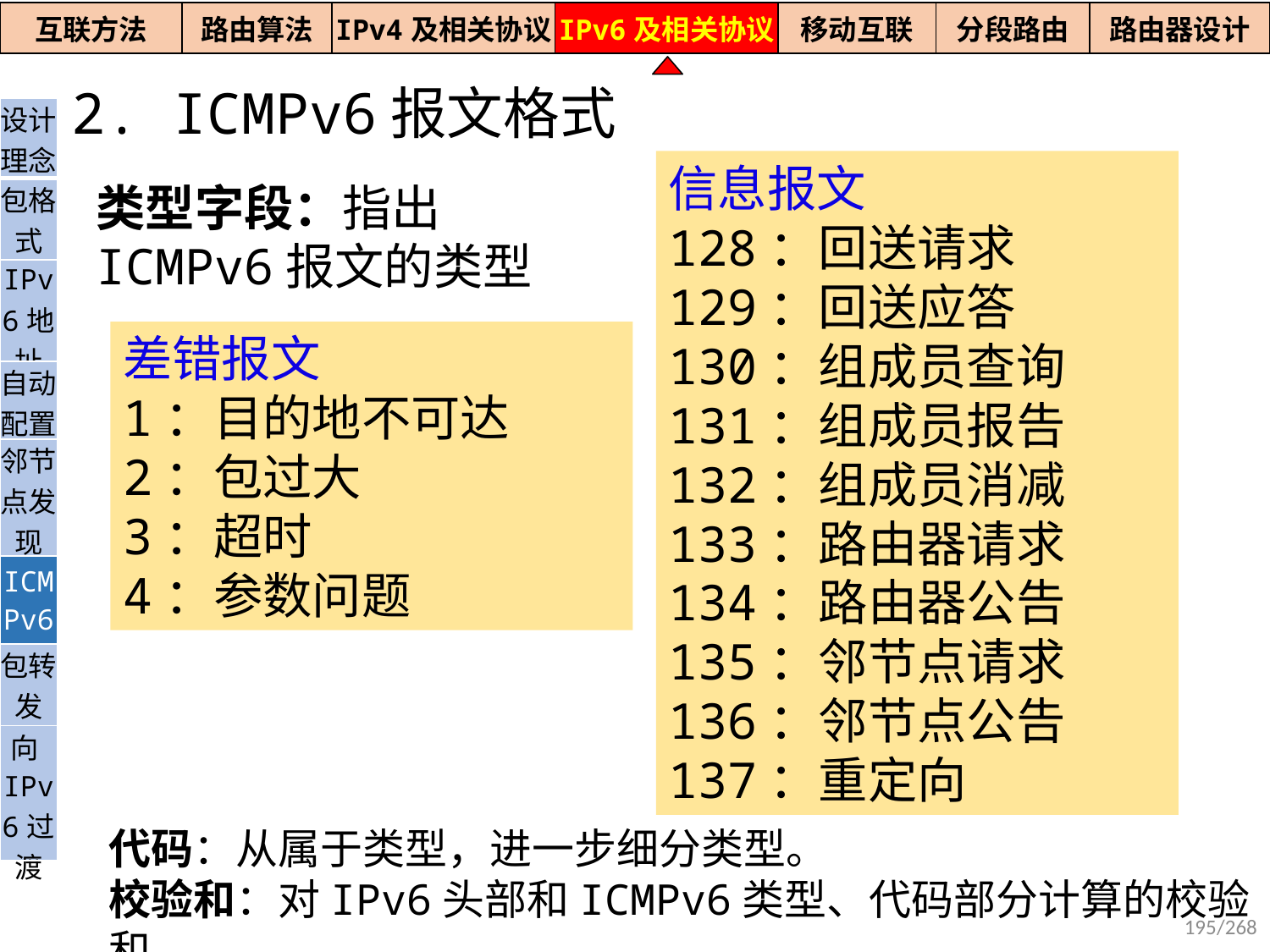

| 互联方法 | 路由算法 | IPv4及相关协议 | IPv6及相关协议 | 移动互联 | 分段路由 | 路由器设计 |
| --- | --- | --- | --- | --- | --- | --- |

2. ICMPv6报文格式
| 设计理念 |
| --- |
| 包格式 |
| IPv6地址 |
| 自动配置 |
| 邻节点发现 |
| ICMPv6 |
| 包转发 |
| 向IPv6过渡 |
信息报文
128：回送请求
129：回送应答
130：组成员查询
131：组成员报告
132：组成员消减
133：路由器请求
134：路由器公告
135：邻节点请求
136：邻节点公告
137：重定向
类型字段：指出ICMPv6报文的类型
差错报文
1：目的地不可达
2：包过大
3：超时
4：参数问题
代码：从属于类型，进一步细分类型。
校验和：对IPv6头部和ICMPv6类型、代码部分计算的校验和。
195/268